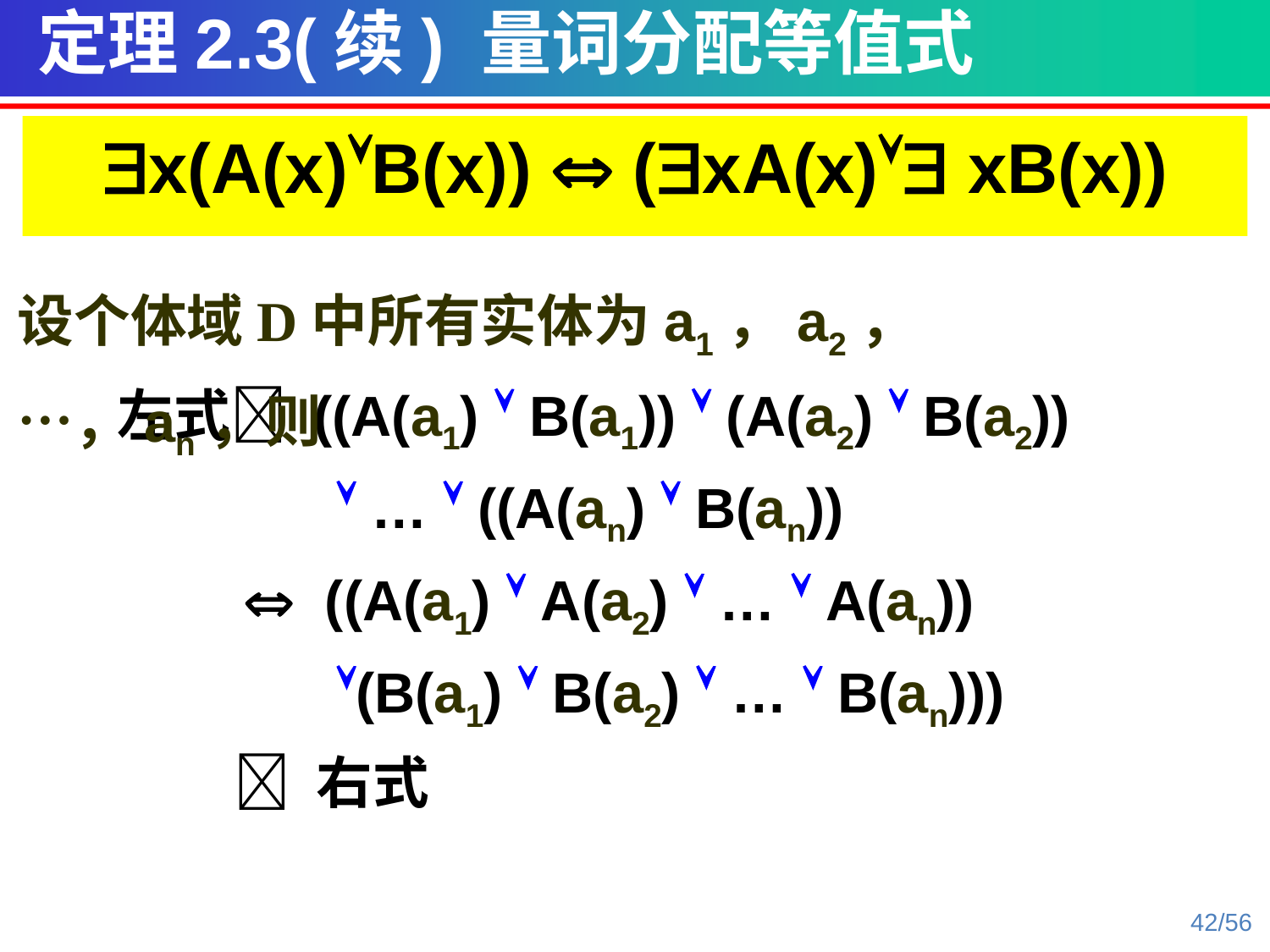

定理2.3(续) 量词分配等值式
∃x(A(x)∨B(x)) ⇔ (∃xA(x)∨∃ xB(x))
设个体域D中所有实体为a1，a2，…，an，则
左式⇔ ((A(a1) ∨ B(a1)) ∨ (A(a2) ∨ B(a2))
              ∨ … ∨ ((A(an) ∨ B(an))
        ⇔  ((A(a1) ∨ A(a2) ∨ … ∨ A(an))
              ∨(B(a1) ∨ B(a2) ∨ … ∨ B(an)))
         ⇔ 右式
42/56